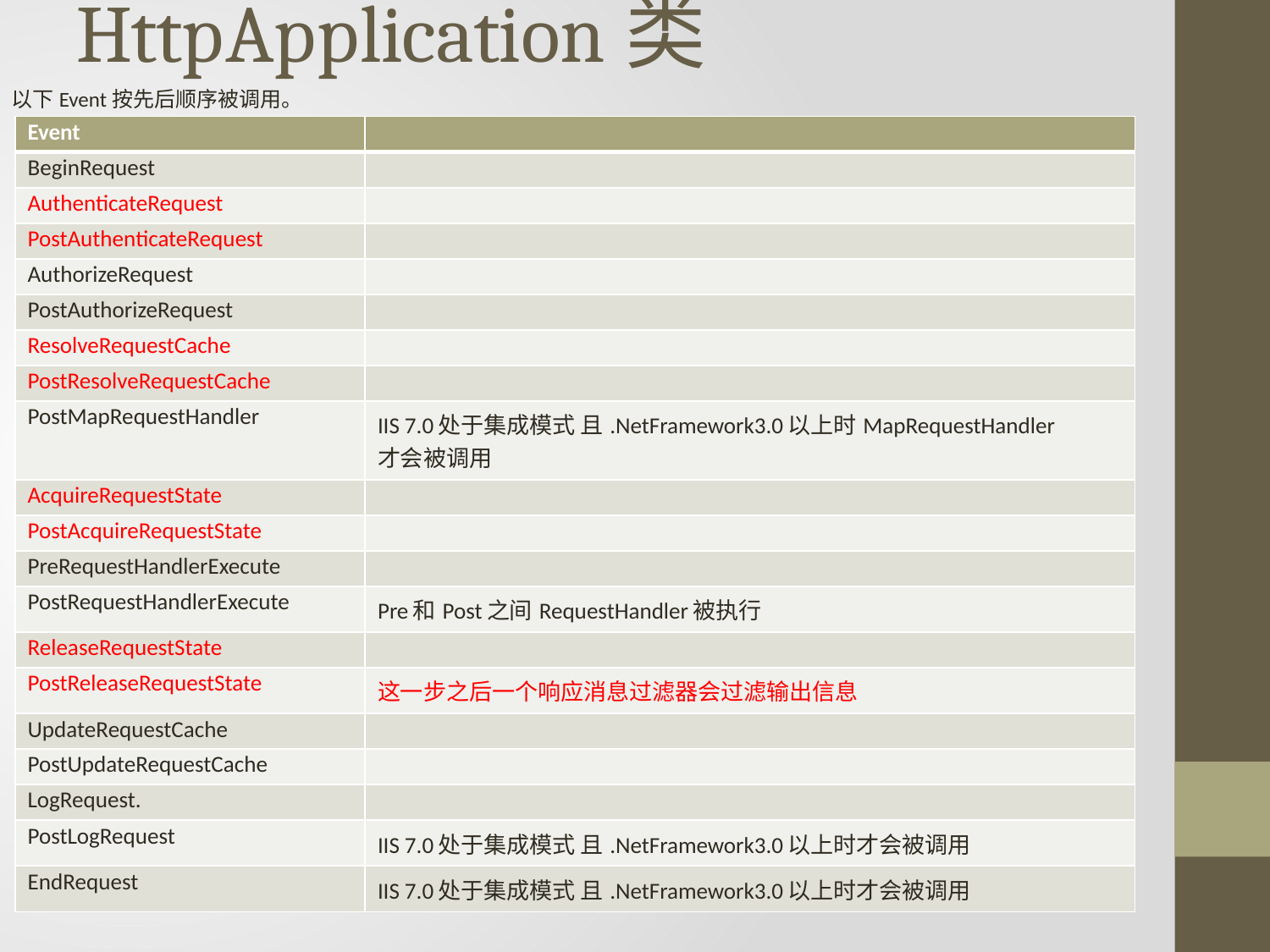

# HttpApplication类
以下Event按先后顺序被调用。
| Event |  |
| --- | --- |
| BeginRequest |  |
| AuthenticateRequest |  |
| PostAuthenticateRequest |  |
| AuthorizeRequest |  |
| PostAuthorizeRequest |  |
| ResolveRequestCache |  |
| PostResolveRequestCache |  |
| PostMapRequestHandler | IIS 7.0处于集成模式 且.NetFramework3.0以上时MapRequestHandler 才会被调用 |
| AcquireRequestState |  |
| PostAcquireRequestState |  |
| PreRequestHandlerExecute |  |
| PostRequestHandlerExecute | Pre和Post之间RequestHandler被执行 |
| ReleaseRequestState |  |
| PostReleaseRequestState | 这一步之后一个响应消息过滤器会过滤输出信息 |
| UpdateRequestCache |  |
| PostUpdateRequestCache |  |
| LogRequest. |  |
| PostLogRequest | IIS 7.0处于集成模式 且.NetFramework3.0以上时才会被调用 |
| EndRequest | IIS 7.0处于集成模式 且.NetFramework3.0以上时才会被调用 |